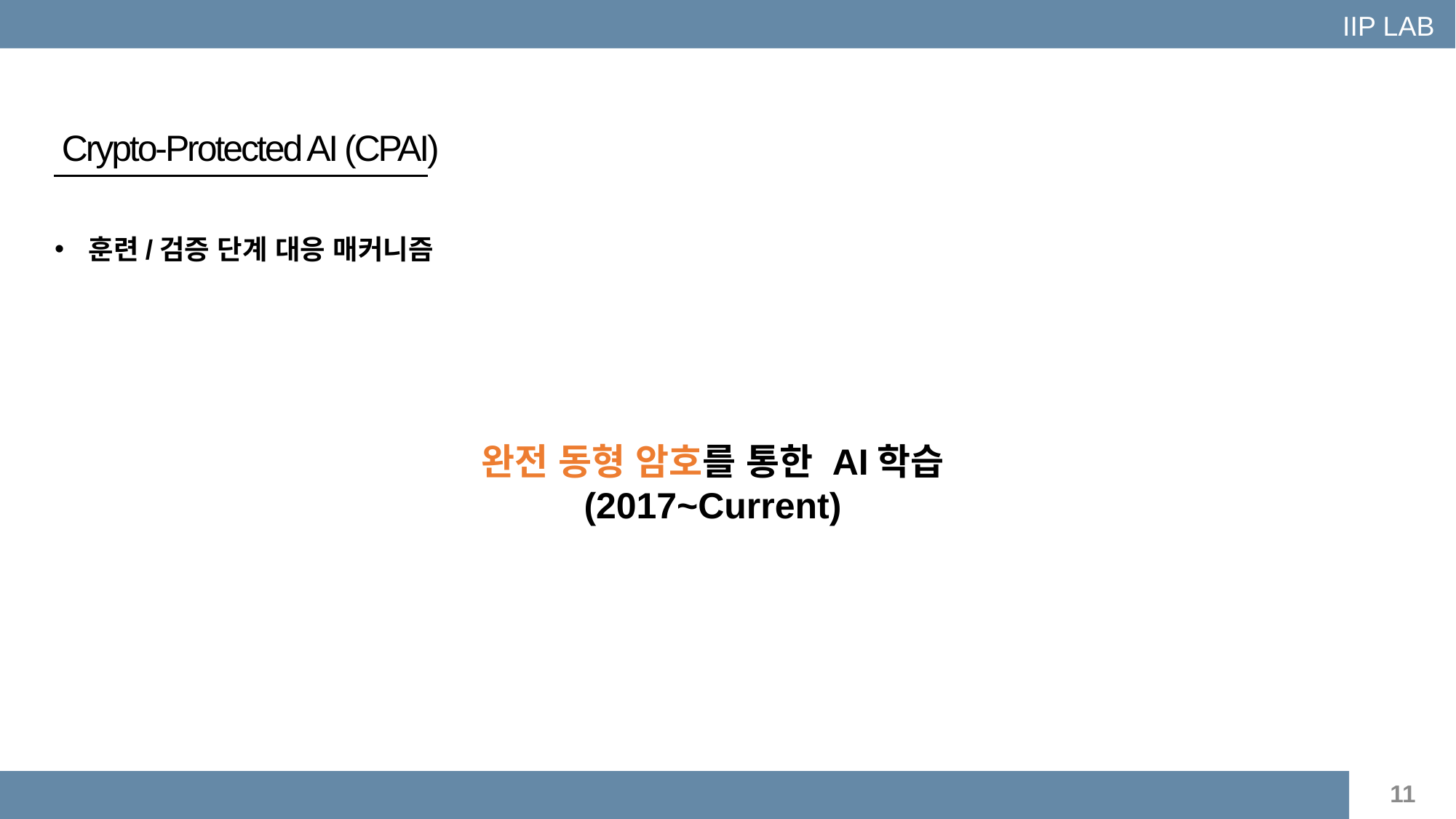

IIP LAB
Crypto-Protected AI (CPAI)
훈련/검증 단계 대응 매커니즘
완전 동형 암호를 통한 AI학습 (2017~Current)

11